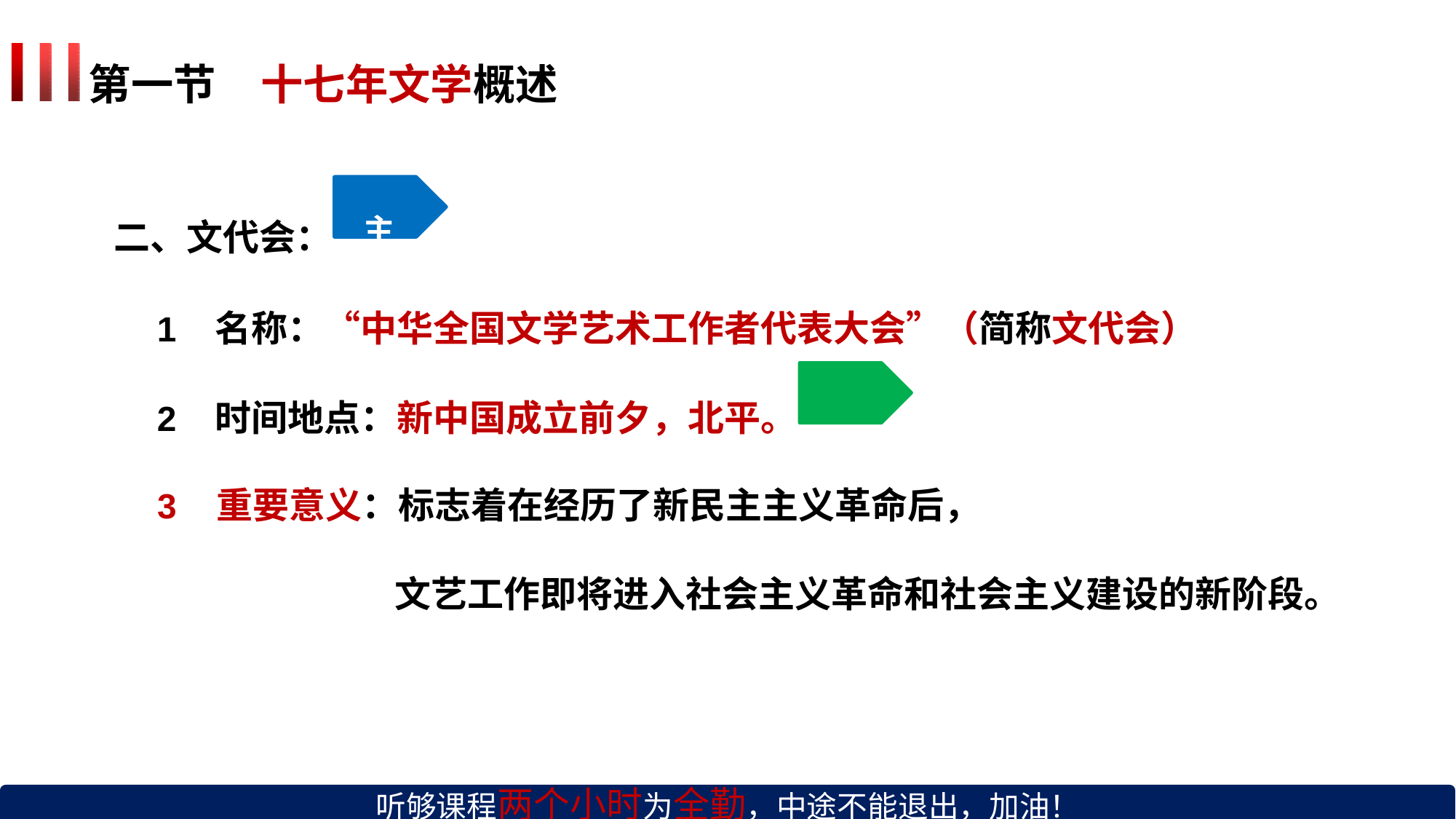

# 第一节	十七年文学概述

二、文代会：	主
名称：“中华全国文学艺术工作者代表大会”（简称文代会）

时间地点：新中国成立前夕，北平。	客
重要意义：标志着在经历了新民主主义革命后，

文艺工作即将进入社会主义革命和社会主义建设的新阶段。

听够课程两个小时为全勤，中途不能退出，加油！